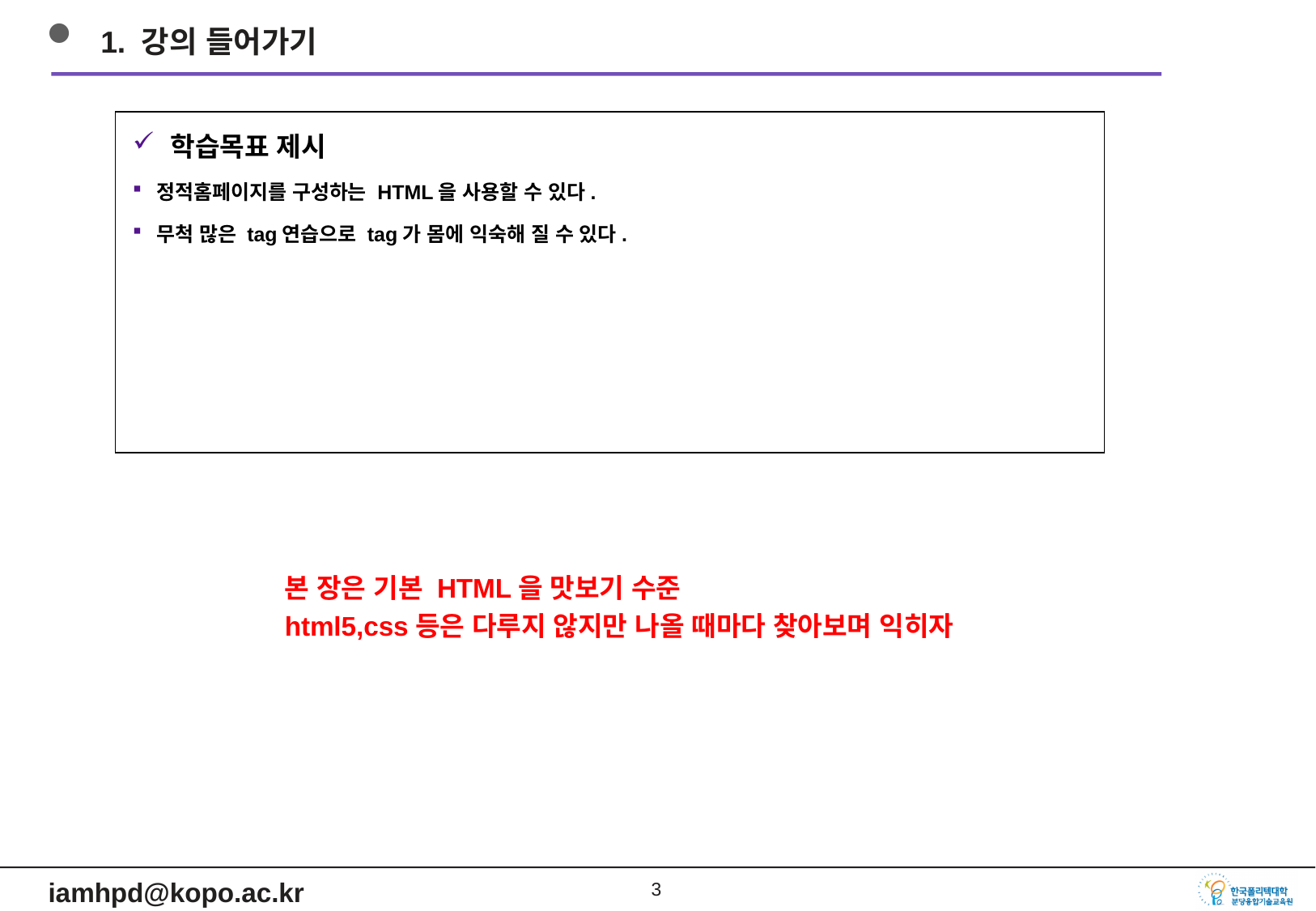

1. 강의 들어가기
학습목표 제시
정적홈페이지를 구성하는 HTML을 사용할 수 있다.
무척 많은 tag연습으로 tag가 몸에 익숙해 질 수 있다.
본 장은 기본 HTML을 맛보기 수준
html5,css등은 다루지 않지만 나올 때마다 찾아보며 익히자
3